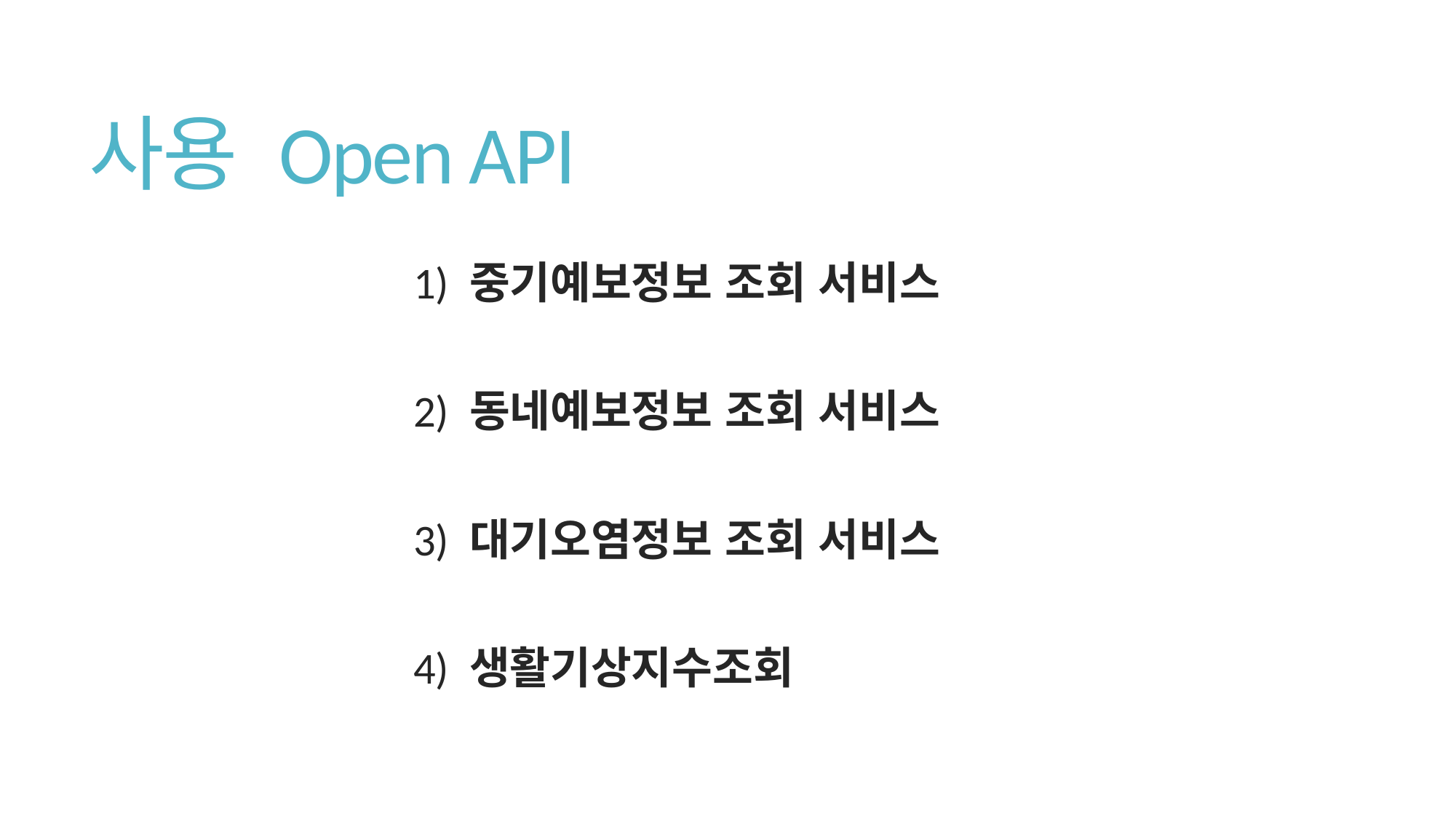

# 사용 Open API
1) 중기예보정보 조회 서비스

2) 동네예보정보 조회 서비스

3) 대기오염정보 조회 서비스

4) 생활기상지수조회